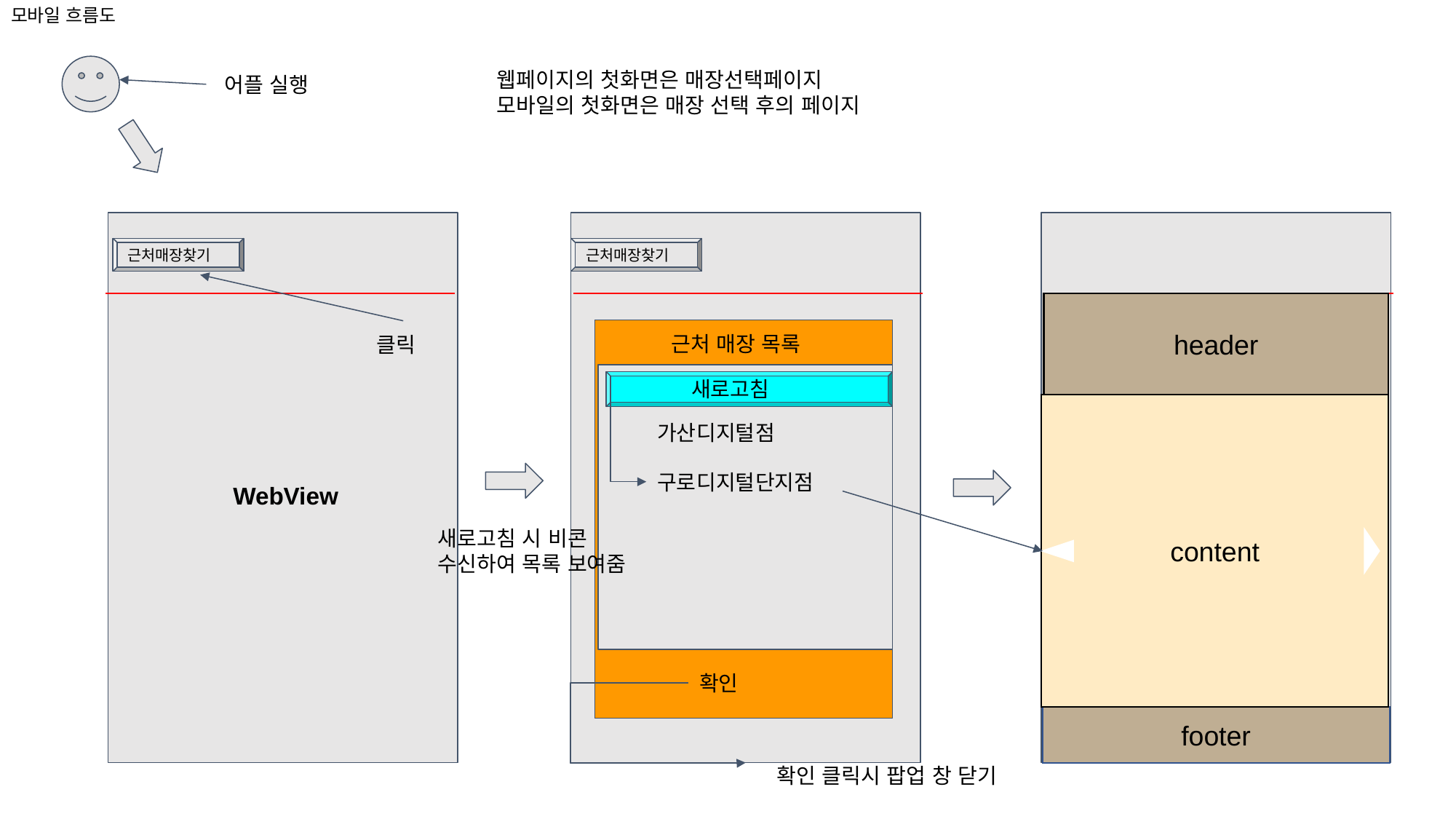

모바일 흐름도
웹페이지의 첫화면은 매장선택페이지
모바일의 첫화면은 매장 선택 후의 페이지

어플 실행

근처매장찾기
근처매장찾기
header

근처 매장 목록
클릭

새로고침

content

가산디지털점
구로디지털단지점

WebView
WebView

새로고침 시 비콘 수신하여 목록 보여줌
확인
footer
확인 클릭시 팝업 창 닫기